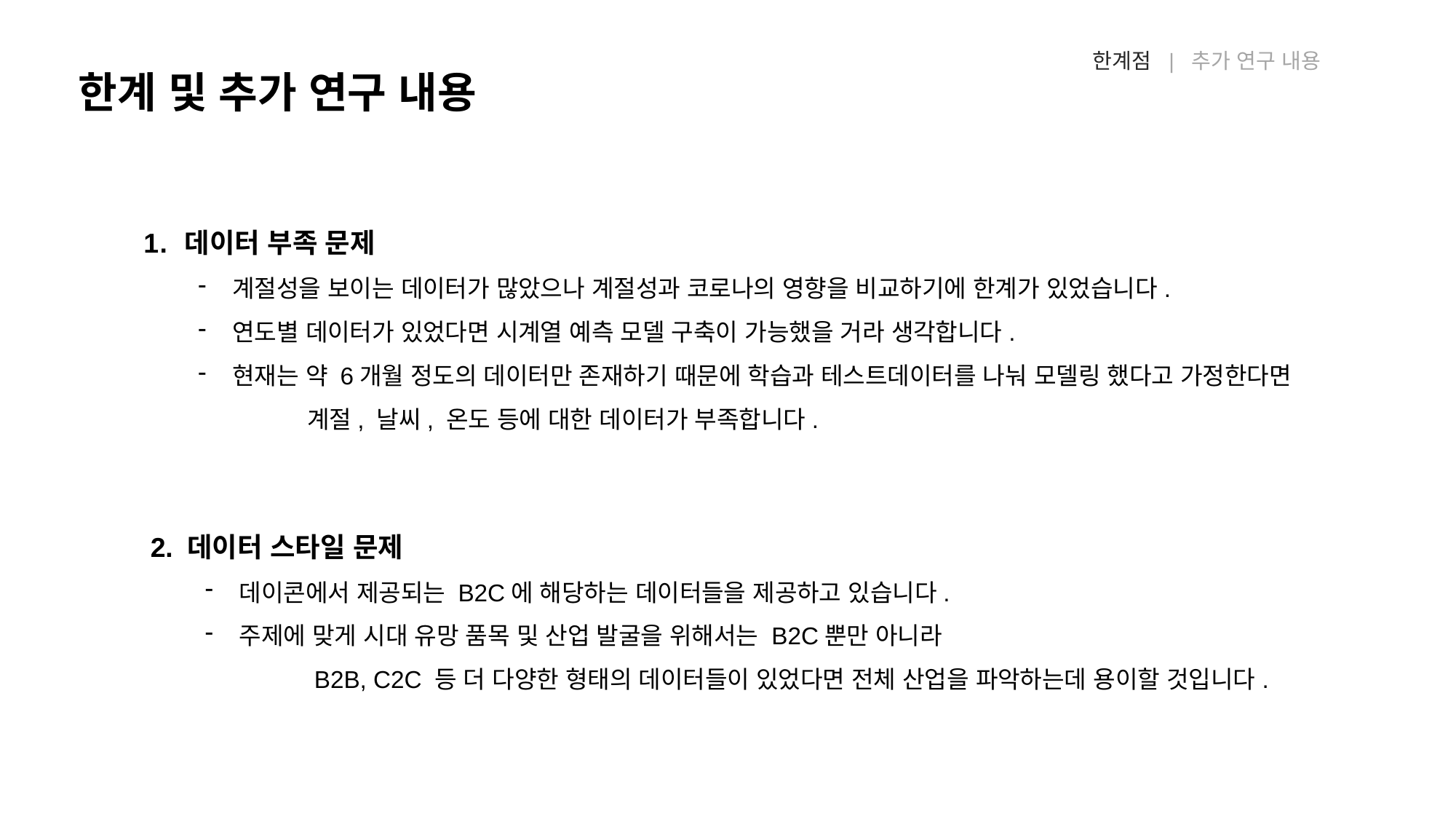

한계점  |  추가 연구 내용
한계 및 추가 연구 내용
데이터 부족 문제
계절성을 보이는 데이터가 많았으나 계절성과 코로나의 영향을 비교하기에 한계가 있었습니다.
연도별 데이터가 있었다면 시계열 예측 모델 구축이 가능했을 거라 생각합니다.
현재는 약 6개월 정도의 데이터만 존재하기 때문에 학습과 테스트데이터를 나눠 모델링 했다고 가정한다면
	계절, 날씨, 온도 등에 대한 데이터가 부족합니다.
2. 데이터 스타일 문제
데이콘에서 제공되는 B2C에 해당하는 데이터들을 제공하고 있습니다.
주제에 맞게 시대 유망 품목 및 산업 발굴을 위해서는 B2C뿐만 아니라
	B2B, C2C 등 더 다양한 형태의 데이터들이 있었다면 전체 산업을 파악하는데 용이할 것입니다.